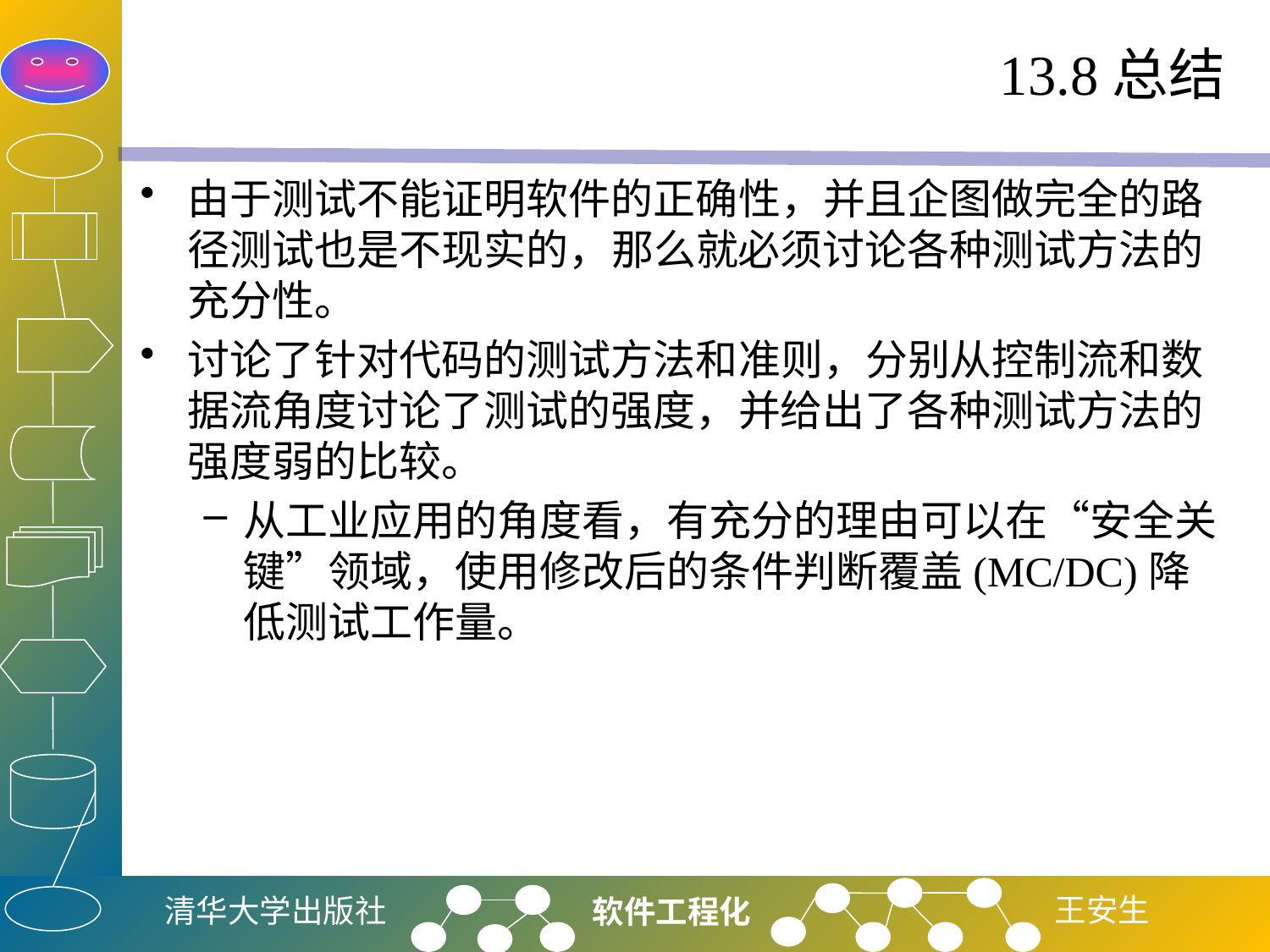

# 13.8总结
由于测试不能证明软件的正确性，并且企图做完全的路径测试也是不现实的，那么就必须讨论各种测试方法的充分性。
讨论了针对代码的测试方法和准则，分别从控制流和数据流角度讨论了测试的强度，并给出了各种测试方法的强度弱的比较。
从工业应用的角度看，有充分的理由可以在“安全关键”领域，使用修改后的条件判断覆盖(MC/DC)降低测试工作量。